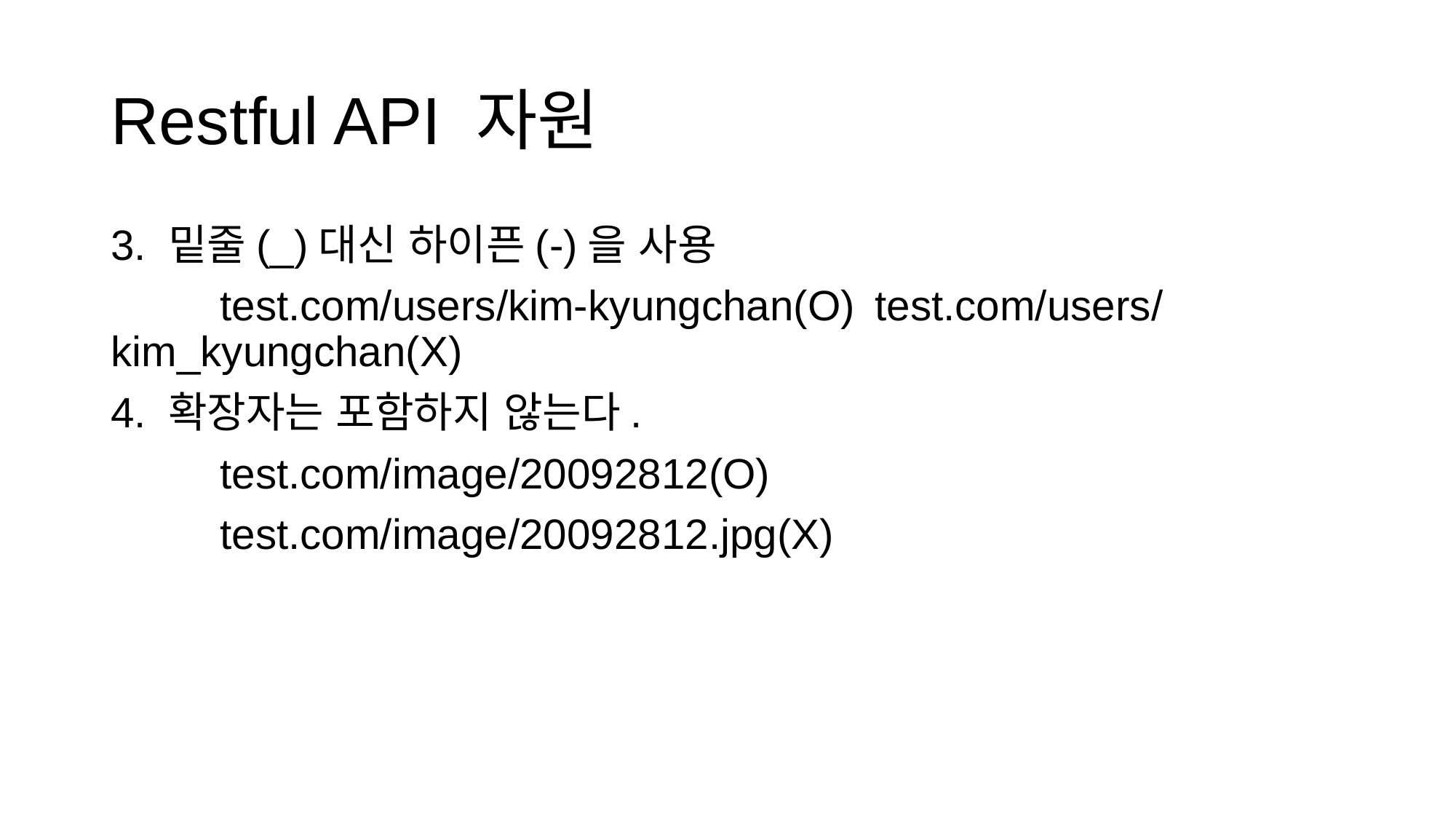

# Restful API 자원
3. 밑줄(_)대신 하이픈(-)을 사용
	test.com/users/kim-kyungchan(O) 	test.com/users/kim_kyungchan(X)
4. 확장자는 포함하지 않는다.
	test.com/image/20092812(O)
	test.com/image/20092812.jpg(X)